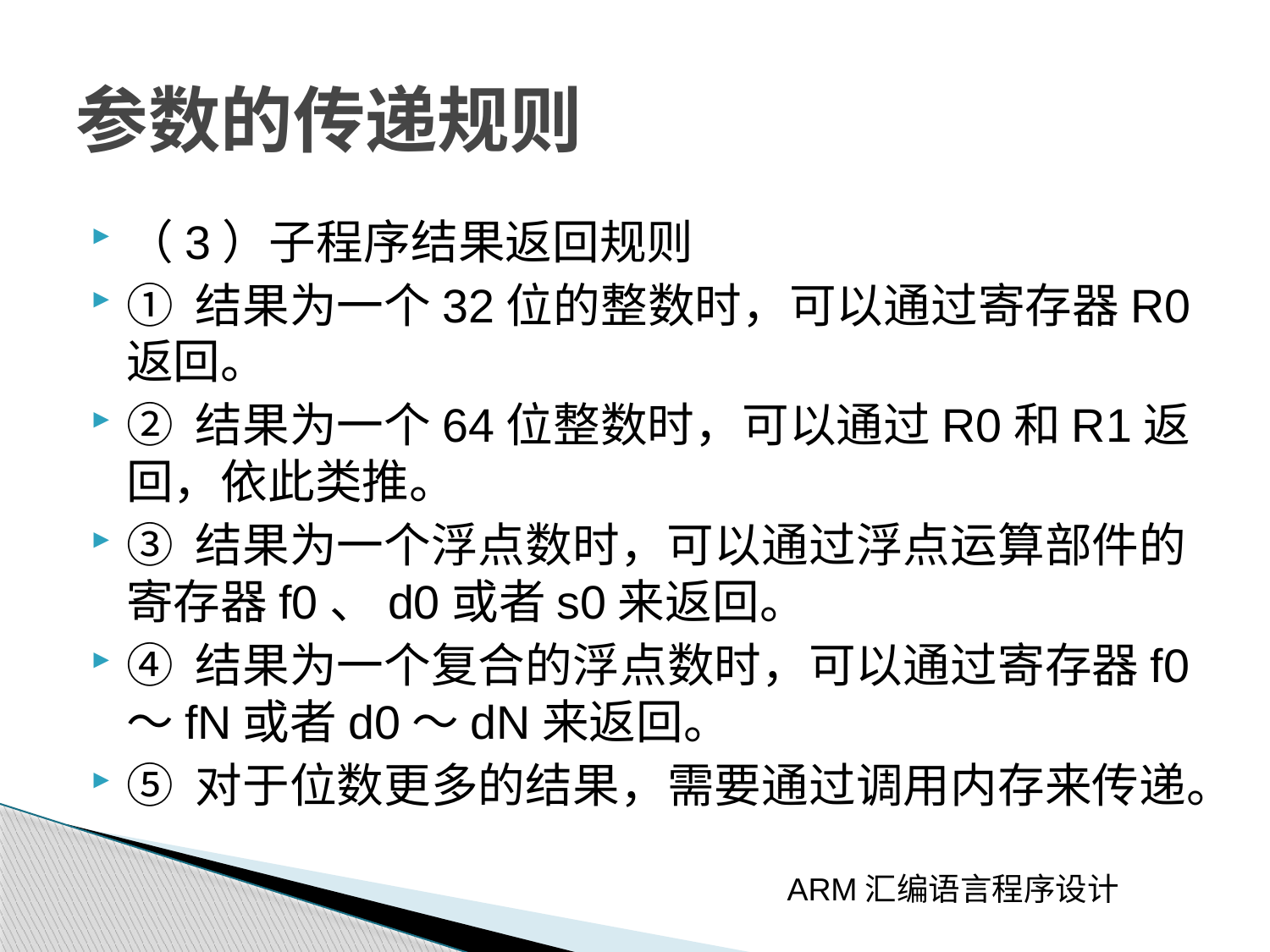

# 参数的传递规则
（3）子程序结果返回规则
① 结果为一个32位的整数时，可以通过寄存器R0返回。
② 结果为一个64位整数时，可以通过R0和R1返回，依此类推。
③ 结果为一个浮点数时，可以通过浮点运算部件的寄存器f0、d0或者s0来返回。
④ 结果为一个复合的浮点数时，可以通过寄存器f0～fN或者d0～dN来返回。
⑤ 对于位数更多的结果，需要通过调用内存来传递。

         ARM汇编语言程序设计